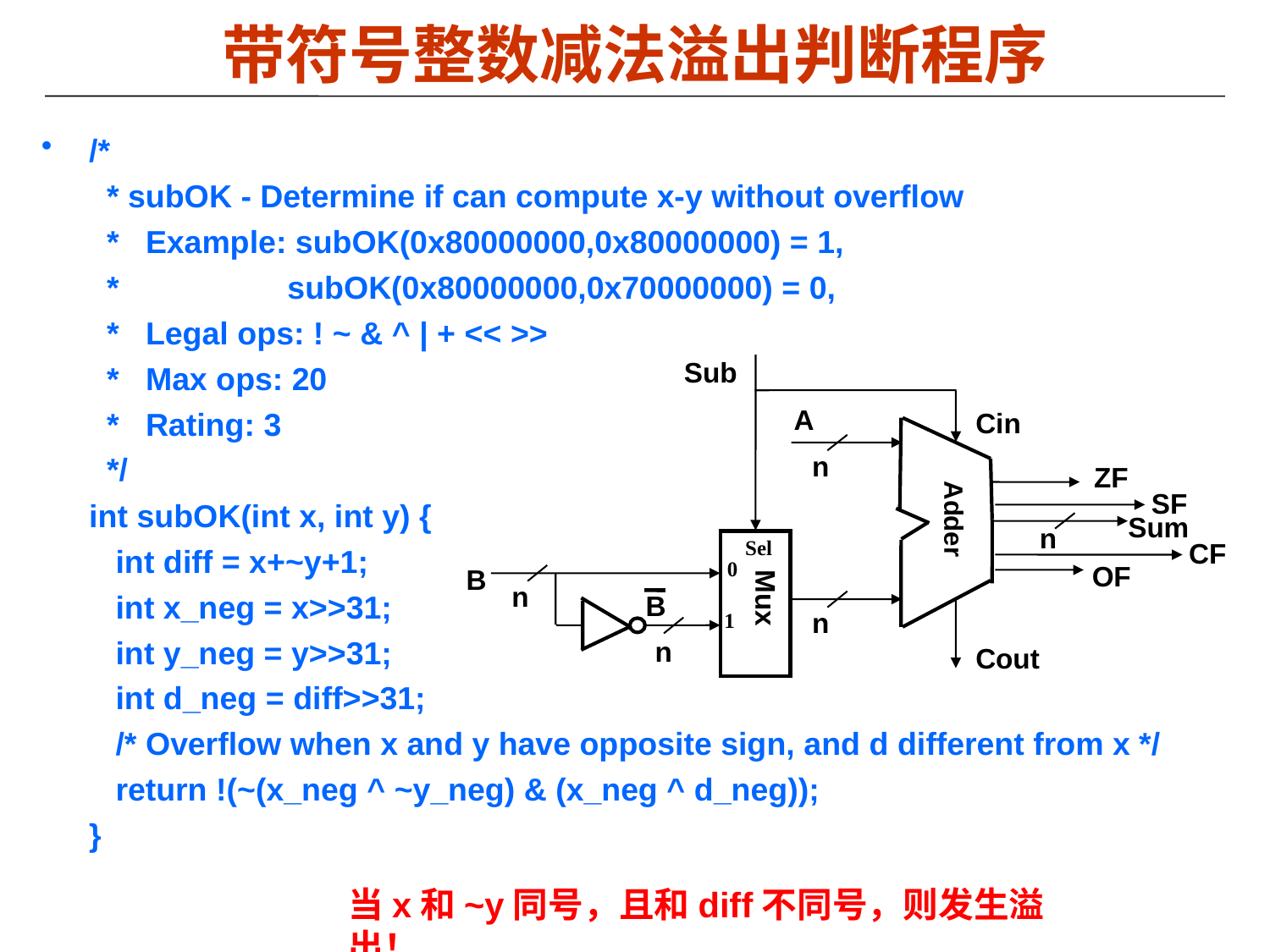

# 带符号整数减法溢出判断程序
/*
  * subOK - Determine if can compute x-y without overflow
  *   Example: subOK(0x80000000,0x80000000) = 1,
  *                   subOK(0x80000000,0x70000000) = 0,
  *   Legal ops: ! ~ & ^ | + << >>
  *   Max ops: 20
  *   Rating: 3
  */
int subOK(int x, int y) {
   int diff = x+~y+1;
   int x_neg = x>>31;
   int y_neg = y>>31;
   int d_neg = diff>>31;
   /* Overflow when x and y have opposite sign, and d different from x */
   return !(~(x_neg ^ ~y_neg) & (x_neg ^ d_neg));
}
Sub

A
Cin

n
ZF

Adder

n

Sel

0
OF
B

n

B
Mux

n

1

n
Cout
Sum

SF

CF

当x和~y同号，且和diff不同号，则发生溢出！